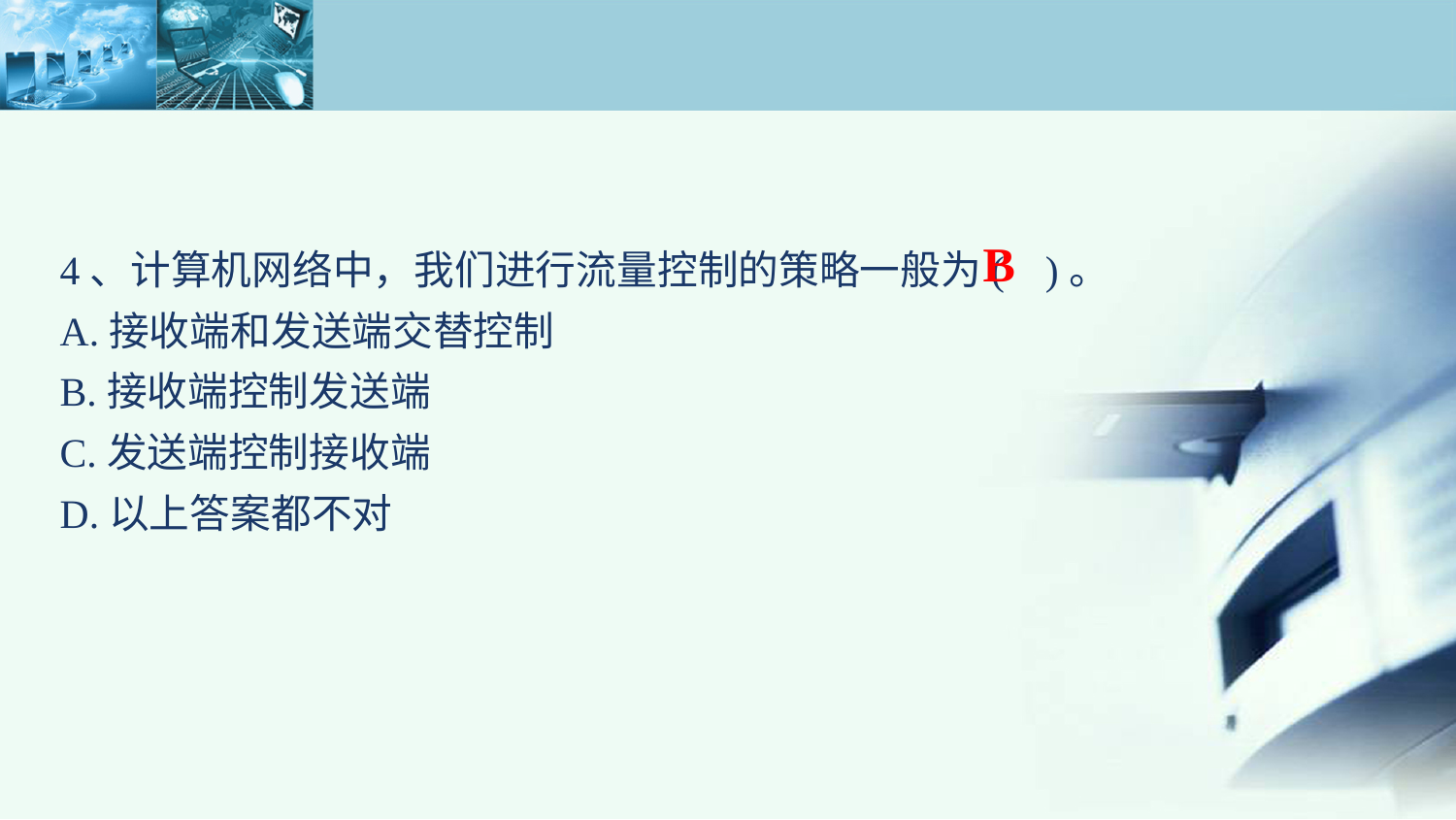

#
B
4、计算机网络中，我们进行流量控制的策略一般为(    )。
A.接收端和发送端交替控制
B.接收端控制发送端
C.发送端控制接收端
D.以上答案都不对